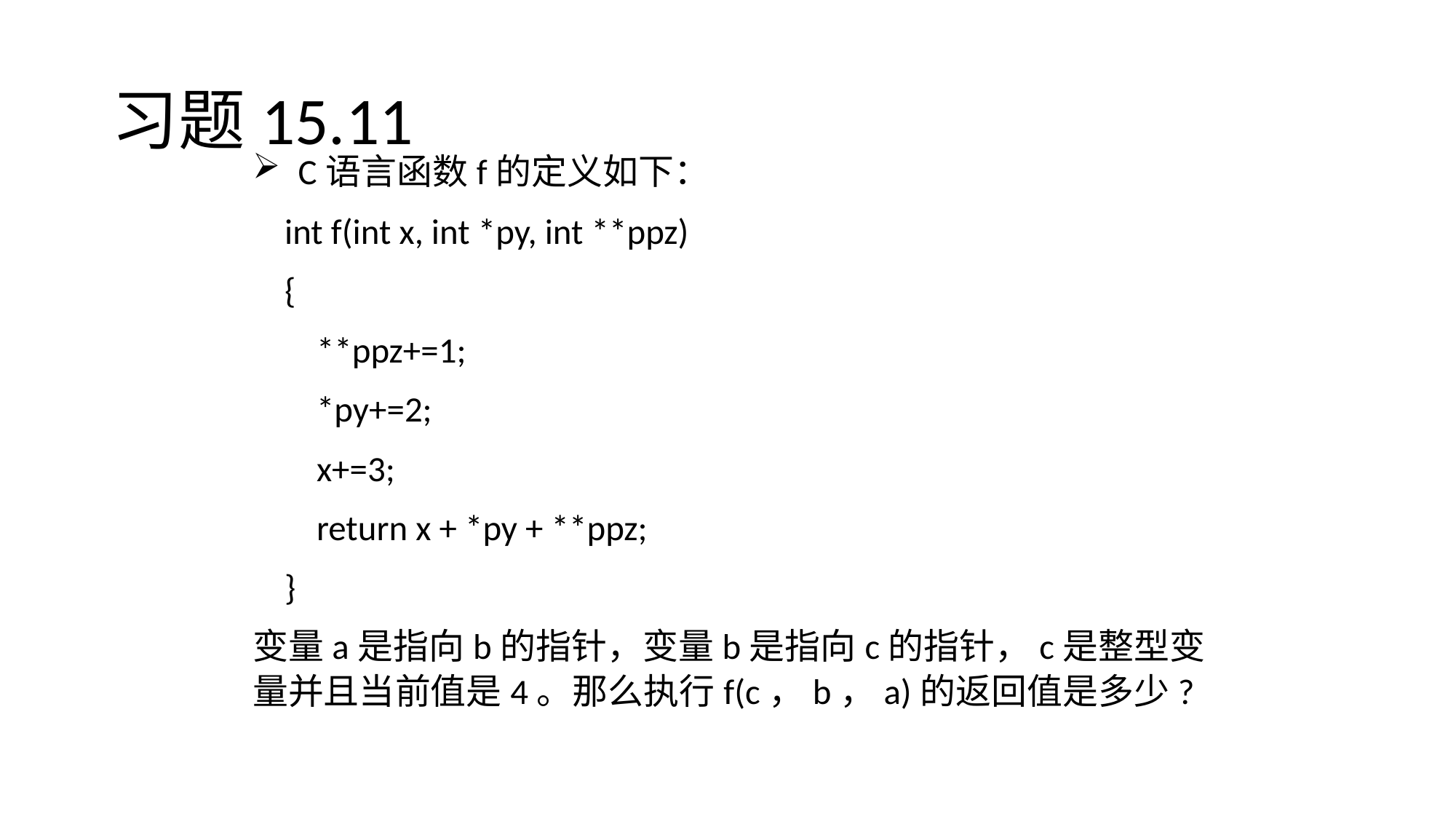

# 习题15.11
C语言函数f的定义如下：
    int f(int x, int *py, int **ppz)
    {
        **ppz+=1;
        *py+=2;
        x+=3;
        return x + *py + **ppz;
    }
变量a是指向b的指针，变量b是指向c的指针，c是整型变量并且当前值是4。那么执行f(c，b，a)的返回值是多少?